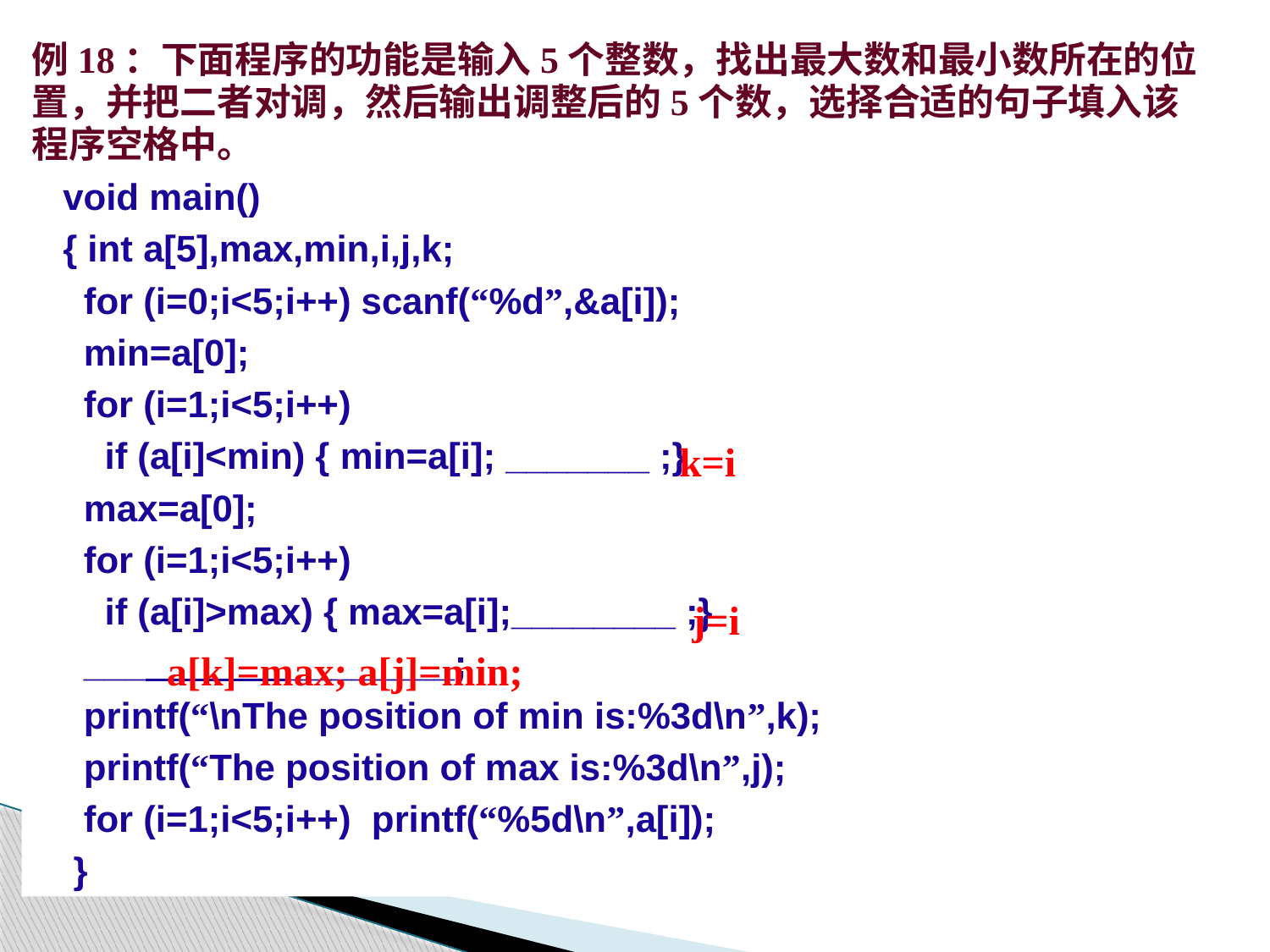

例18：下面程序的功能是输入5个整数，找出最大数和最小数所在的位置，并把二者对调，然后输出调整后的5个数，选择合适的句子填入该程序空格中。
   void main()
   { int a[5],max,min,i,j,k;
     for (i=0;i<5;i++) scanf(“%d”,&a[i]);
     min=a[0];
     for (i=1;i<5;i++)
       if (a[i]<min) { min=a[i]; _______ ;}
     max=a[0];
     for (i=1;i<5;i++)
       if (a[i]>max) { max=a[i];________ ;}
     ___              ________;
     printf(“\nThe position of min is:%3d\n”,k);
     printf(“The position of max is:%3d\n”,j);
     for (i=1;i<5;i++)  printf(“%5d\n”,a[i]);
    }

k=i
j=i
a[k]=max; a[j]=min;